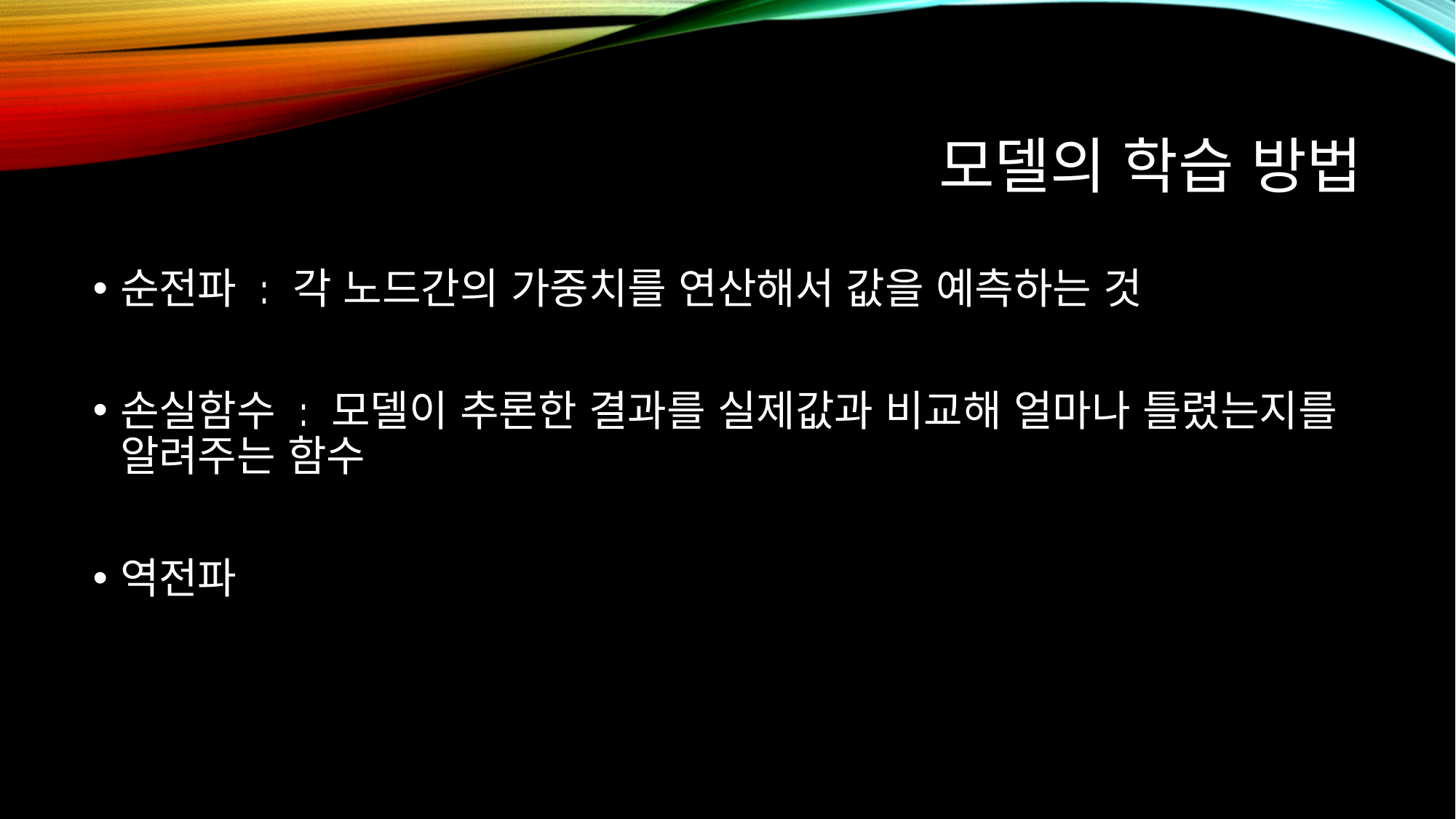

# 모델의 학습 방법
순전파 : 각 노드간의 가중치를 연산해서 값을 예측하는 것

손실함수 : 모델이 추론한 결과를 실제값과 비교해 얼마나 틀렸는지를 알려주는 함수

역전파